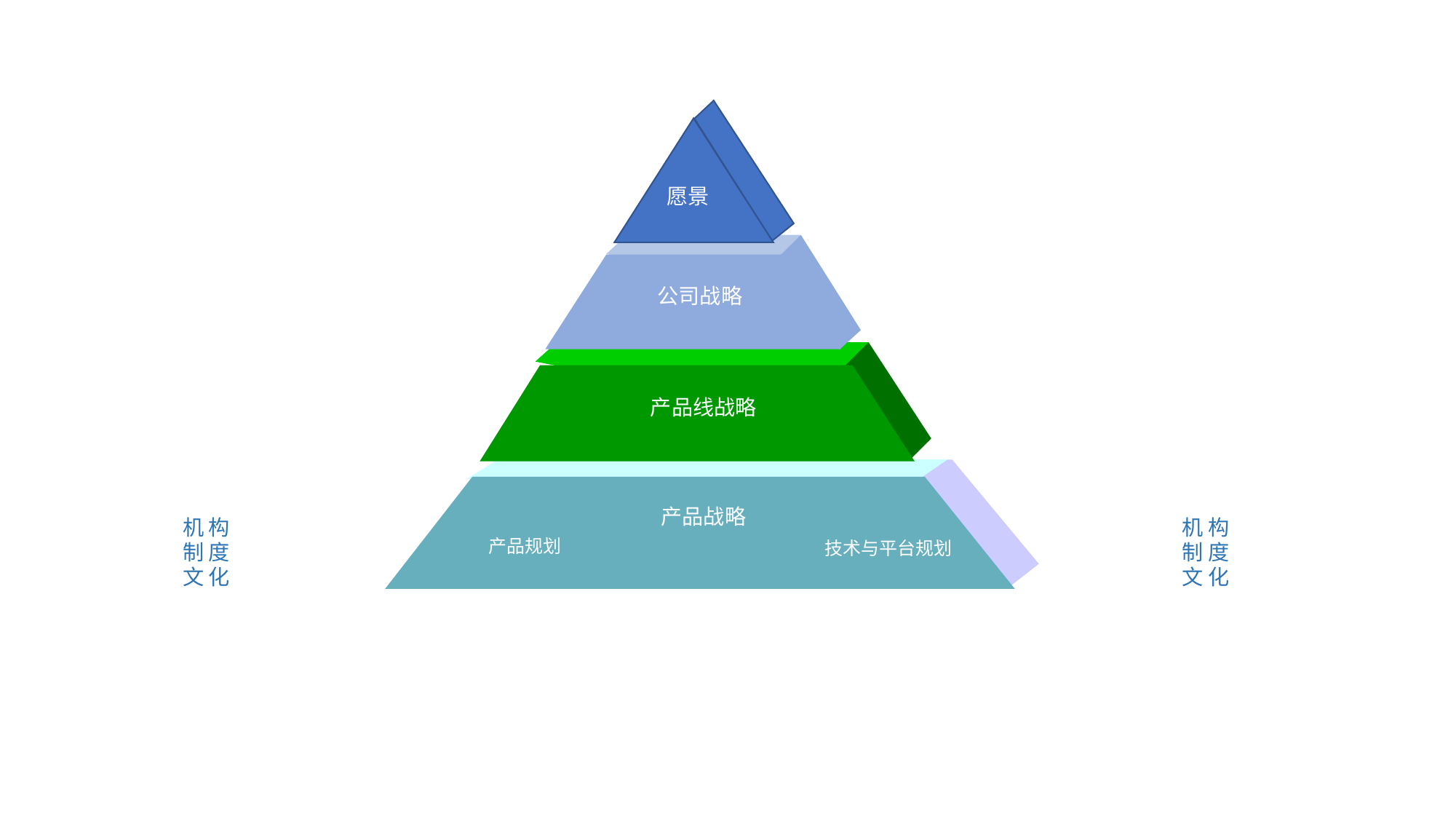

愿景

公司战略

产品线战略

产品战略
产品规划
技术与平台规划
机 构
制 度
文 化
机 构
制 度
文 化